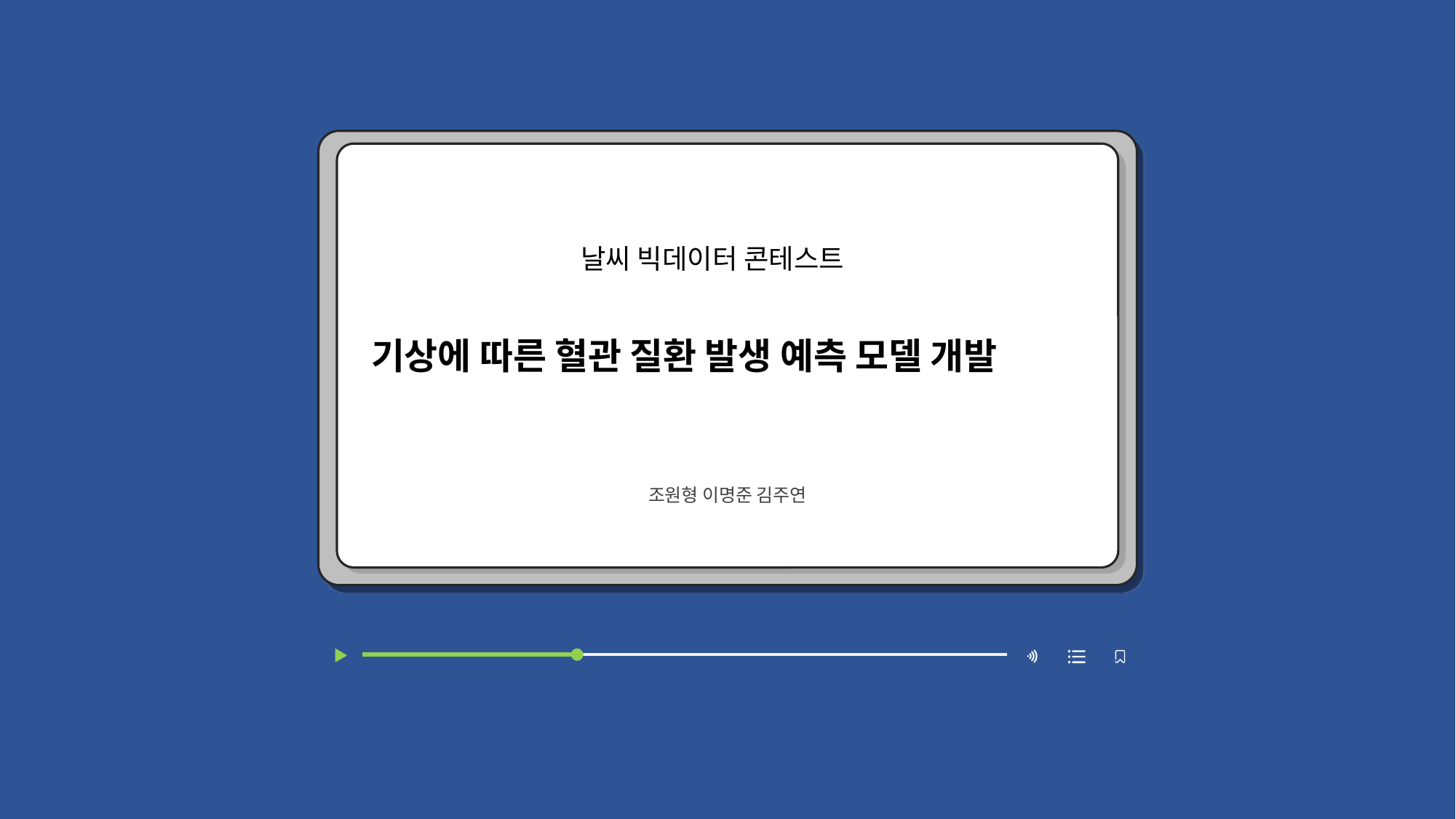

기상에 따른 혈관 질환 발생 예측 모델 개발

날씨 빅데이터 콘테스트
기상에 따른 혈관 질환 발생 예측 모델 개발
조원형 이명준 김주연